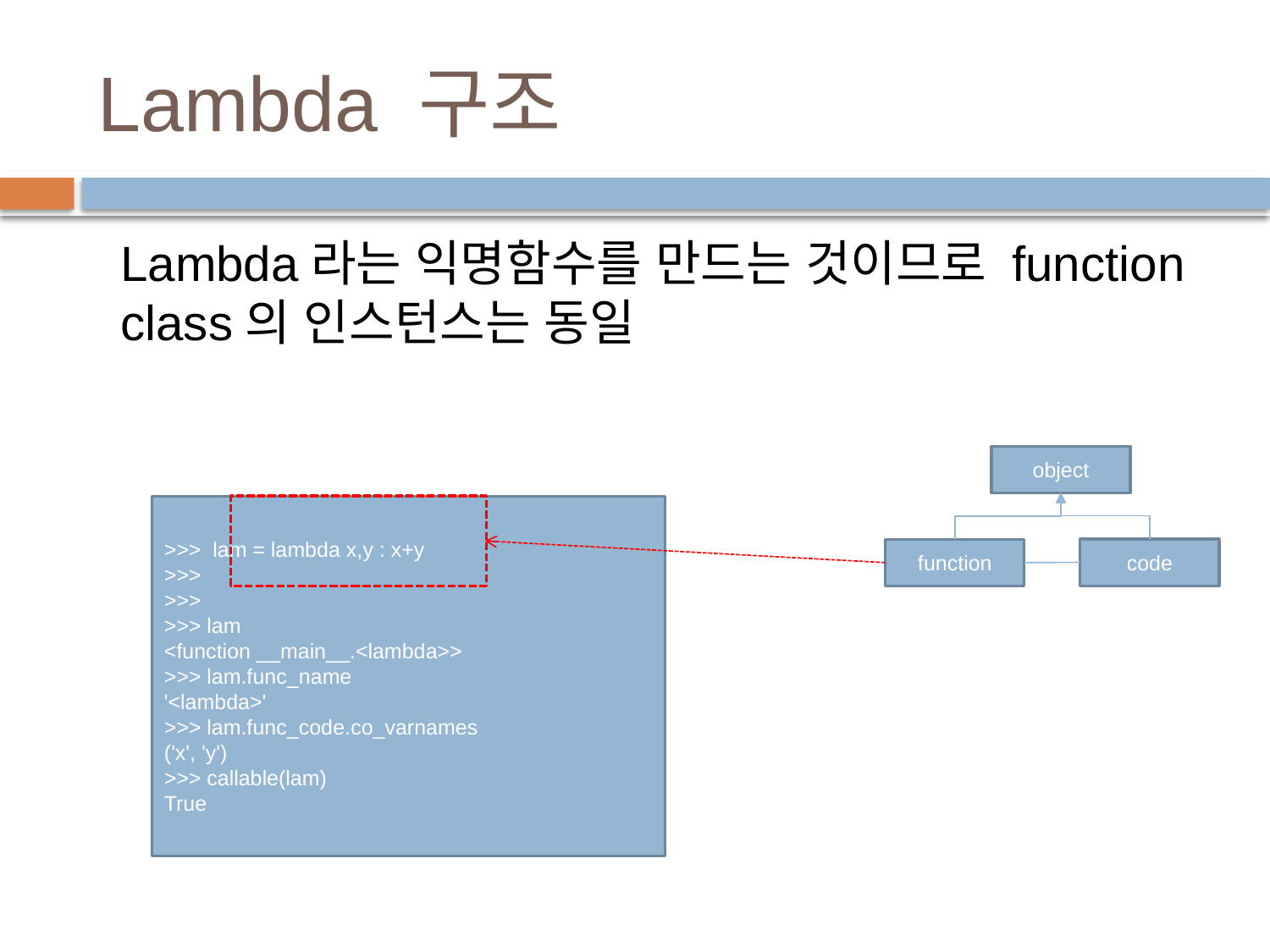

# Lambda 구조
Lambda라는 익명함수를 만드는 것이므로 function class의 인스턴스는 동일
object
>>>  lam = lambda x,y : x+y
>>>
>>>
>>> lam
<function __main__.<lambda>>
>>> lam.func_name
'<lambda>'
>>> lam.func_code.co_varnames
('x', 'y')
>>> callable(lam)
True

code
function